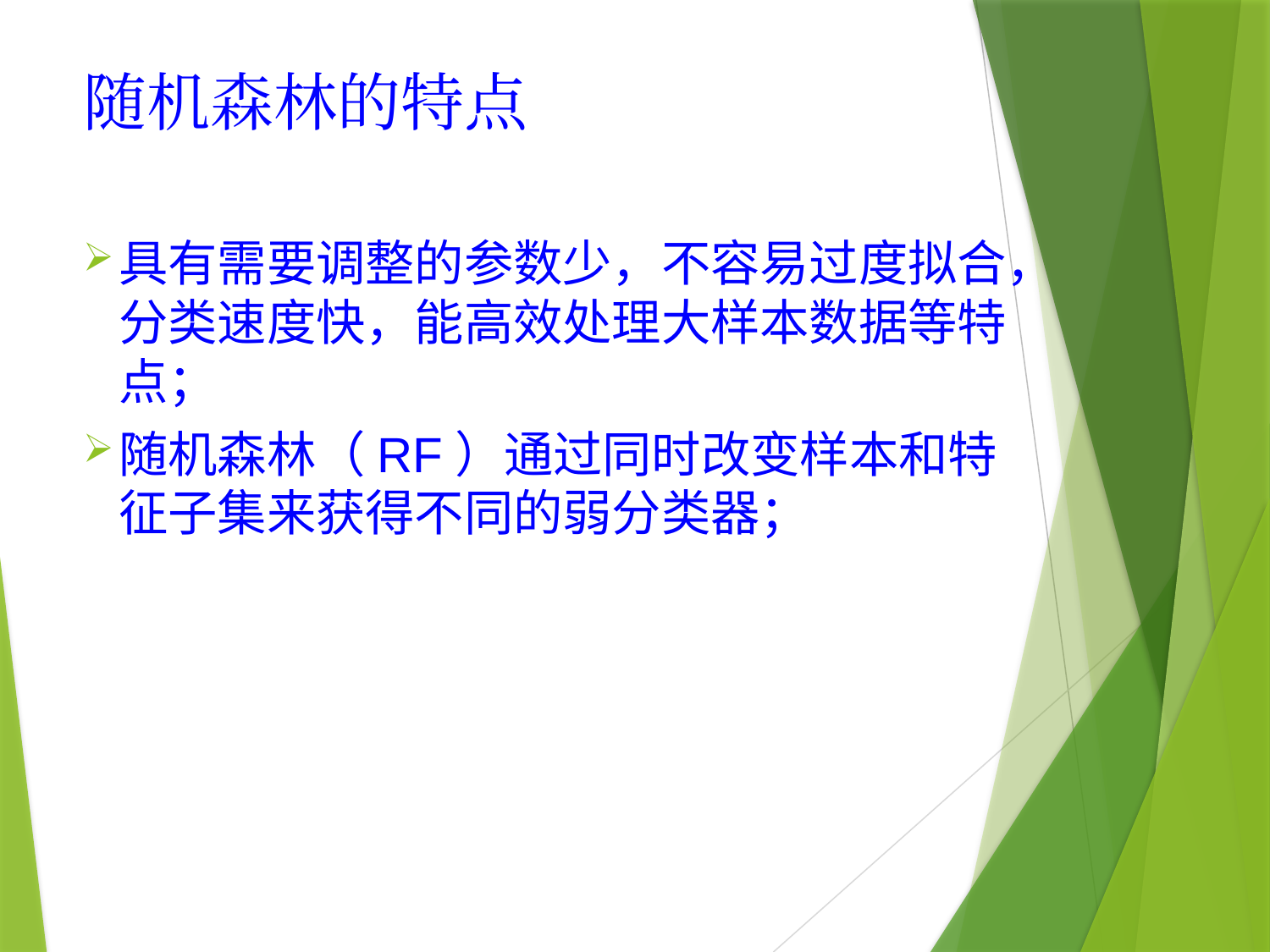

# 随机森林的特点
具有需要调整的参数少，不容易过度拟合，分类速度快，能高效处理大样本数据等特点；
随机森林（RF）通过同时改变样本和特征子集来获得不同的弱分类器；